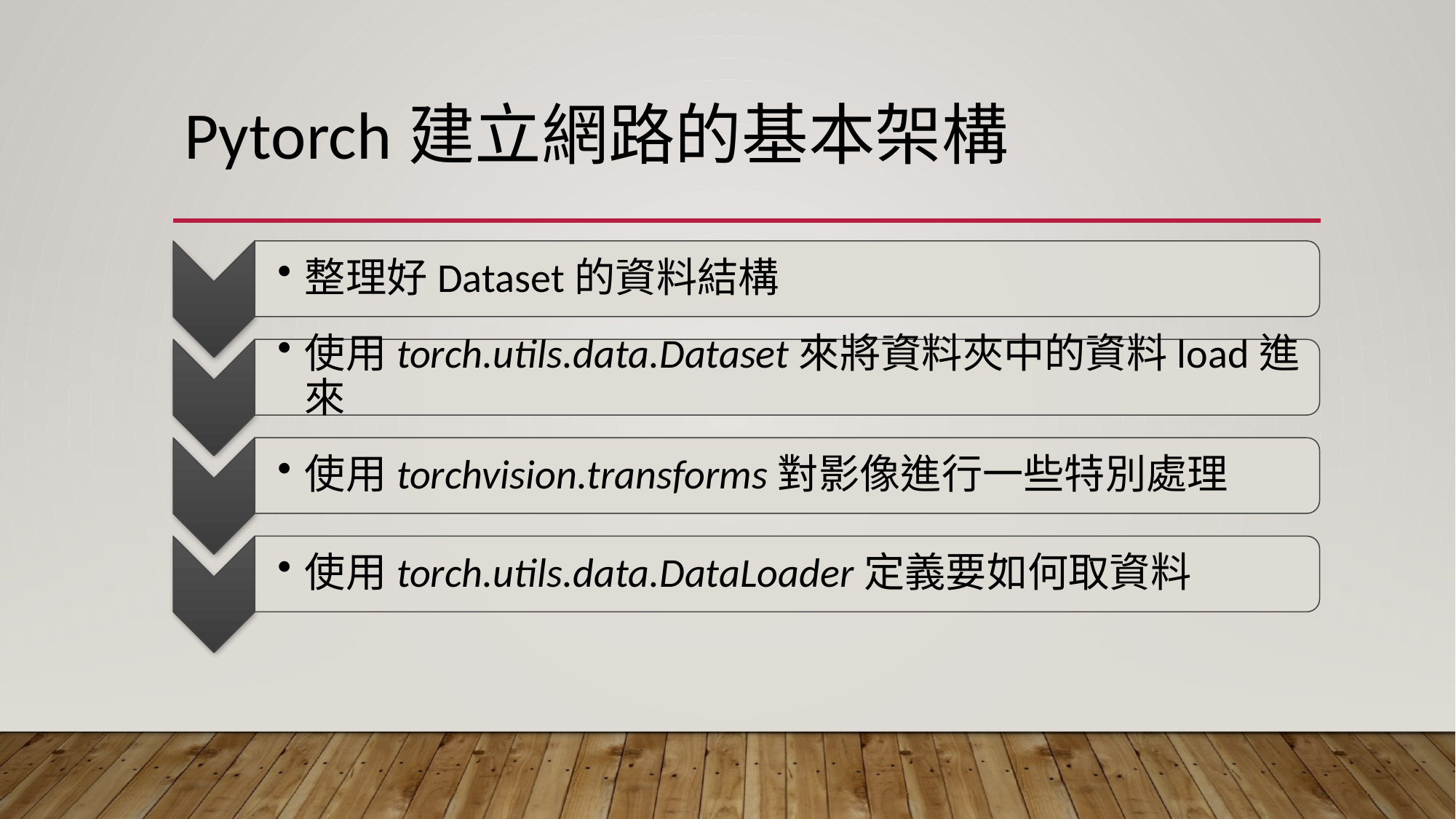

# Pytorch建立網路的基本架構

整理好Dataset的資料結構

使用torch.utils.data.Dataset來將資料夾中的資料load進來

使用torchvision.transforms對影像進行一些特別處理

使用torch.utils.data.DataLoader定義要如何取資料